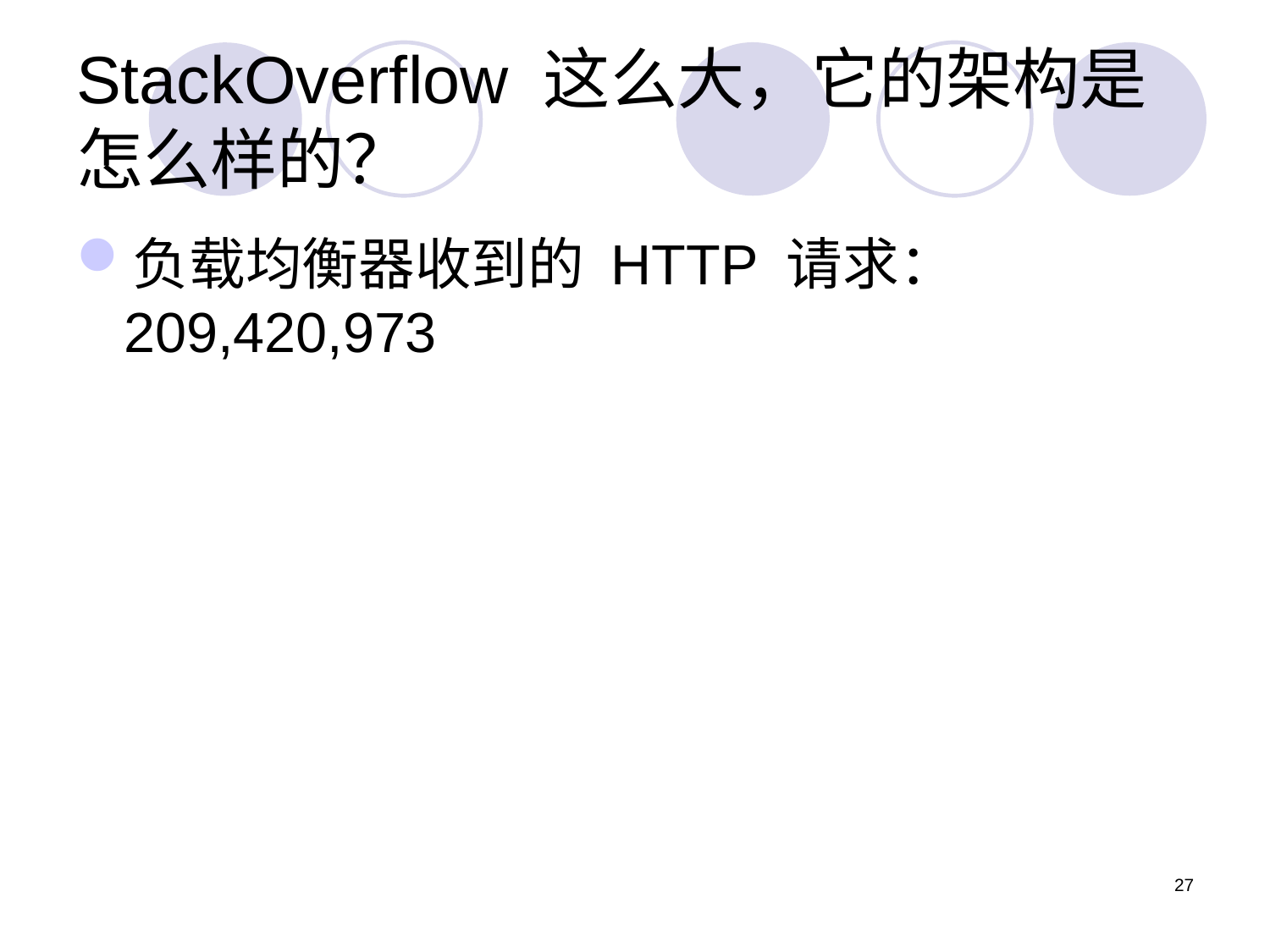

# StackOverflow 这么大，它的架构是怎么样的？
负载均衡器收到的 HTTP 请求：209,420,973
27